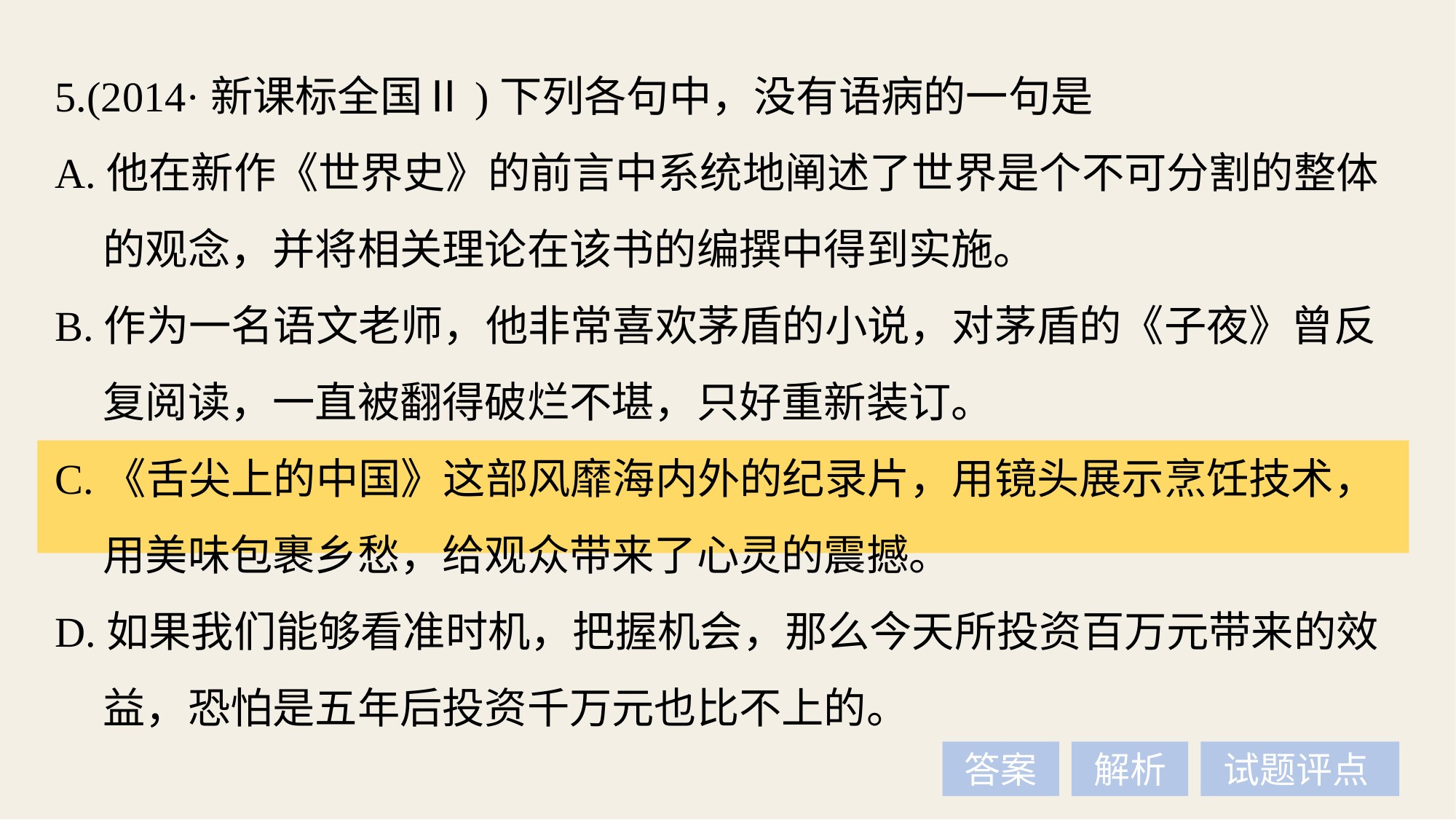

5.(2014·新课标全国Ⅱ)下列各句中，没有语病的一句是
A.他在新作《世界史》的前言中系统地阐述了世界是个不可分割的整体
    的观念，并将相关理论在该书的编撰中得到实施。
B.作为一名语文老师，他非常喜欢茅盾的小说，对茅盾的《子夜》曾反
    复阅读，一直被翻得破烂不堪，只好重新装订。
C.《舌尖上的中国》这部风靡海内外的纪录片，用镜头展示烹饪技术，
    用美味包裹乡愁，给观众带来了心灵的震撼。
D.如果我们能够看准时机，把握机会，那么今天所投资百万元带来的效
    益，恐怕是五年后投资千万元也比不上的。

答案
解析
试题评点